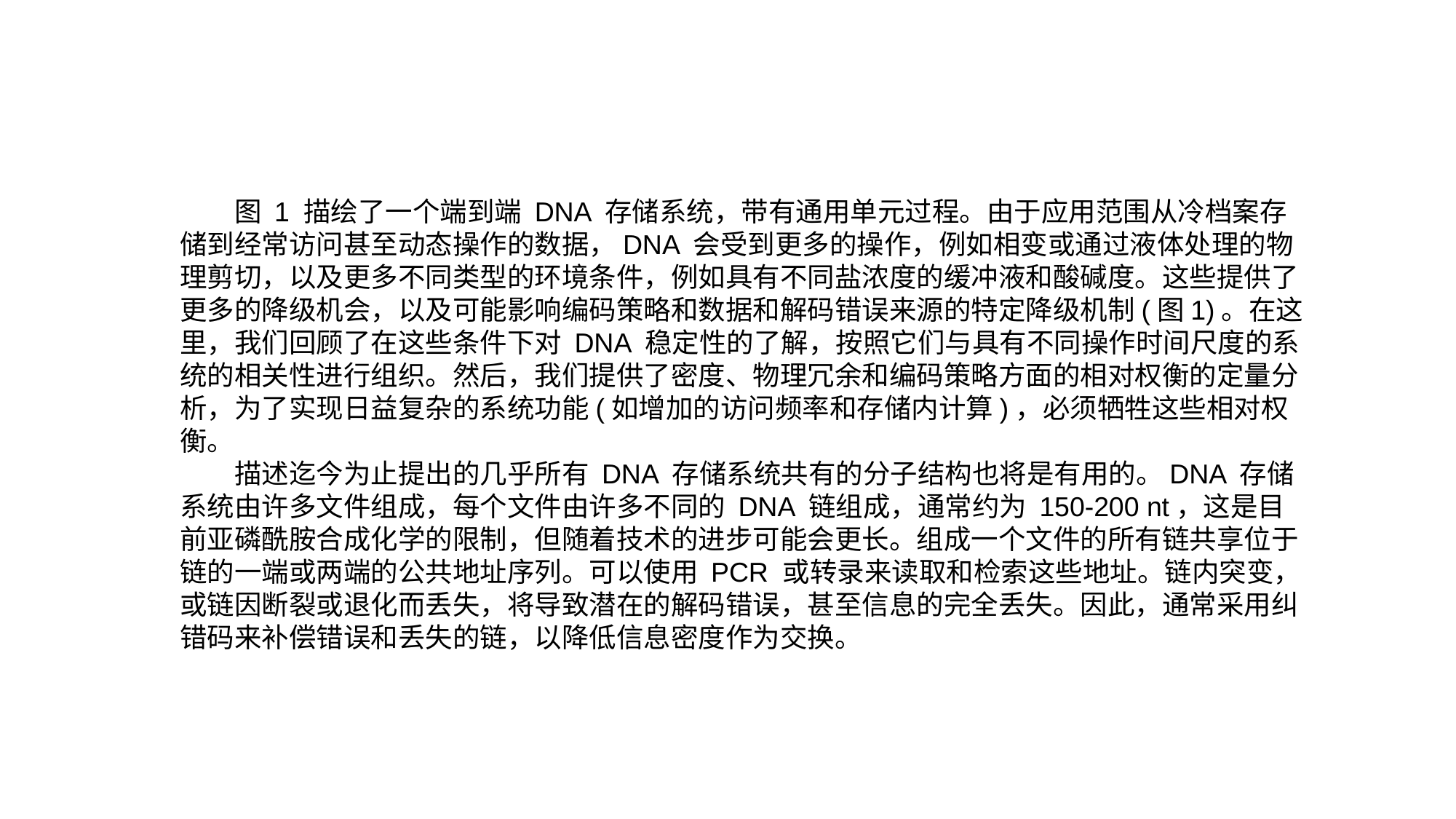

图 1 描绘了一个端到端 DNA 存储系统，带有通用单元过程。由于应用范围从冷档案存储到经常访问甚至动态操作的数据，DNA 会受到更多的操作，例如相变或通过液体处理的物理剪切，以及更多不同类型的环境条件，例如具有不同盐浓度的缓冲液和酸碱度。这些提供了更多的降级机会，以及可能影响编码策略和数据和解码错误来源的特定降级机制(图1)。在这里，我们回顾了在这些条件下对 DNA 稳定性的了解，按照它们与具有不同操作时间尺度的系统的相关性进行组织。然后，我们提供了密度、物理冗余和编码策略方面的相对权衡的定量分析，为了实现日益复杂的系统功能(如增加的访问频率和存储内计算)，必须牺牲这些相对权衡。
描述迄今为止提出的几乎所有 DNA 存储系统共有的分子结构也将是有用的。DNA 存储系统由许多文件组成，每个文件由许多不同的 DNA 链组成，通常约为 150-200 nt，这是目前亚磷酰胺合成化学的限制，但随着技术的进步可能会更长。组成一个文件的所有链共享位于链的一端或两端的公共地址序列。可以使用 PCR 或转录来读取和检索这些地址。链内突变，或链因断裂或退化而丢失，将导致潜在的解码错误，甚至信息的完全丢失。因此，通常采用纠错码来补偿错误和丢失的链，以降低信息密度作为交换。